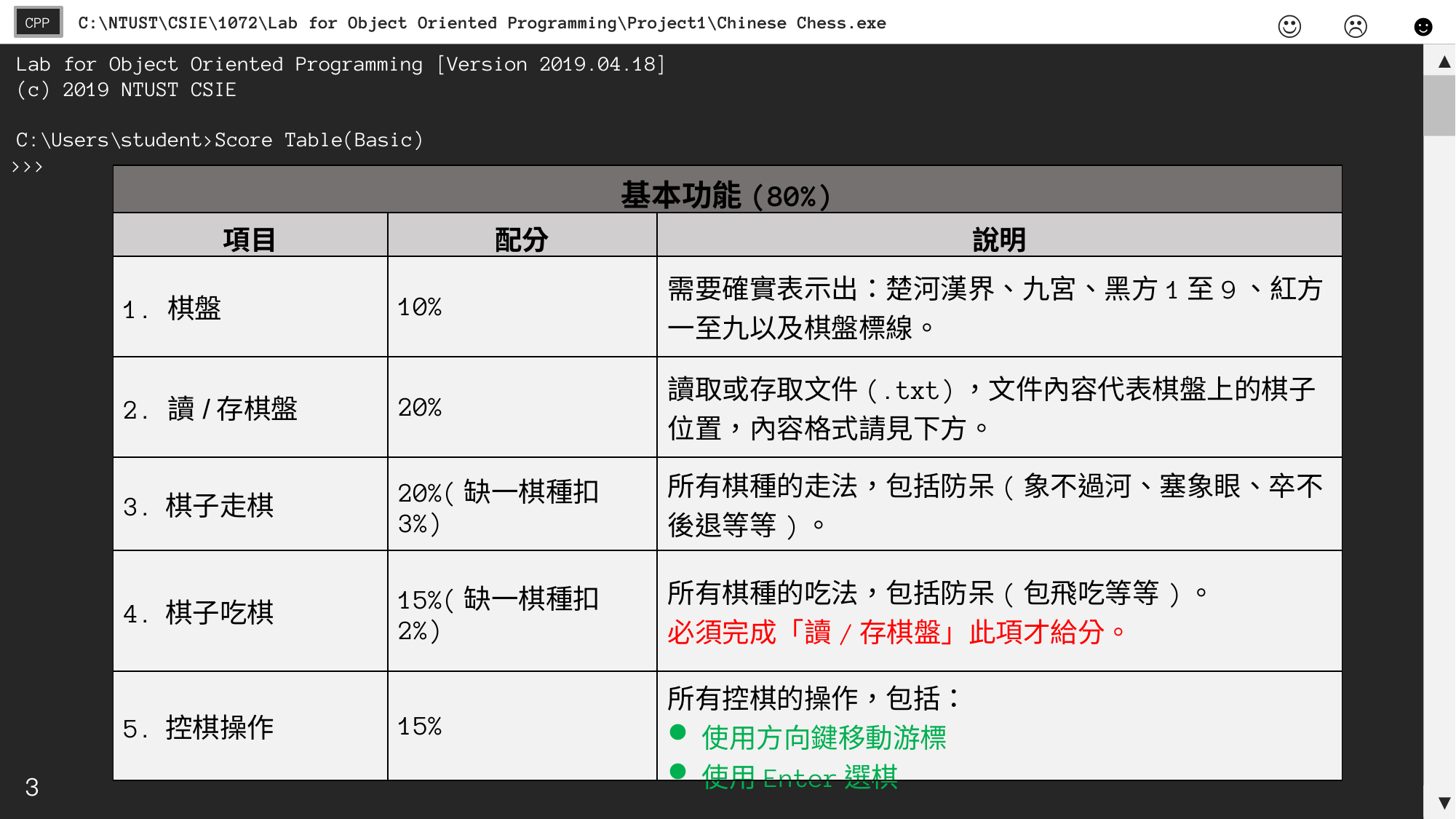

☻
☺
☹
C:\NTUST\CSIE\1072\Lab for Object Oriented Programming\Project1\Chinese Chess.exe
CPP
Lab for Object Oriented Programming [Version 2019.04.18]
(c) 2019 NTUST CSIE

C:\Users\student>

▲

Score Table(Basic)
>>>
| 基本功能(80%) |  |  |
| --- | --- | --- |
| 項目 | 配分 | 說明 |
| 1. 棋盤 | 10% | 需要確實表示出：楚河漢界、九宮、黑方1至9、紅方一至九以及棋盤標線。 |
| 2. 讀/存棋盤 | 20% | 讀取或存取文件(.txt)，文件內容代表棋盤上的棋子位置，內容格式請見下方。 |
| 3. 棋子走棋 | 20%(缺一棋種扣3%) | 所有棋種的走法，包括防呆(象不過河、塞象眼、卒不後退等等)。 |
| 4. 棋子吃棋 | 15%(缺一棋種扣2%) | 所有棋種的吃法，包括防呆(包飛吃等等)。 必須完成「讀/存棋盤」此項才給分。 |
| 5. 控棋操作 | 15% | 所有控棋的操作，包括： 使用方向鍵移動游標 使用Enter選棋 |
3
▼